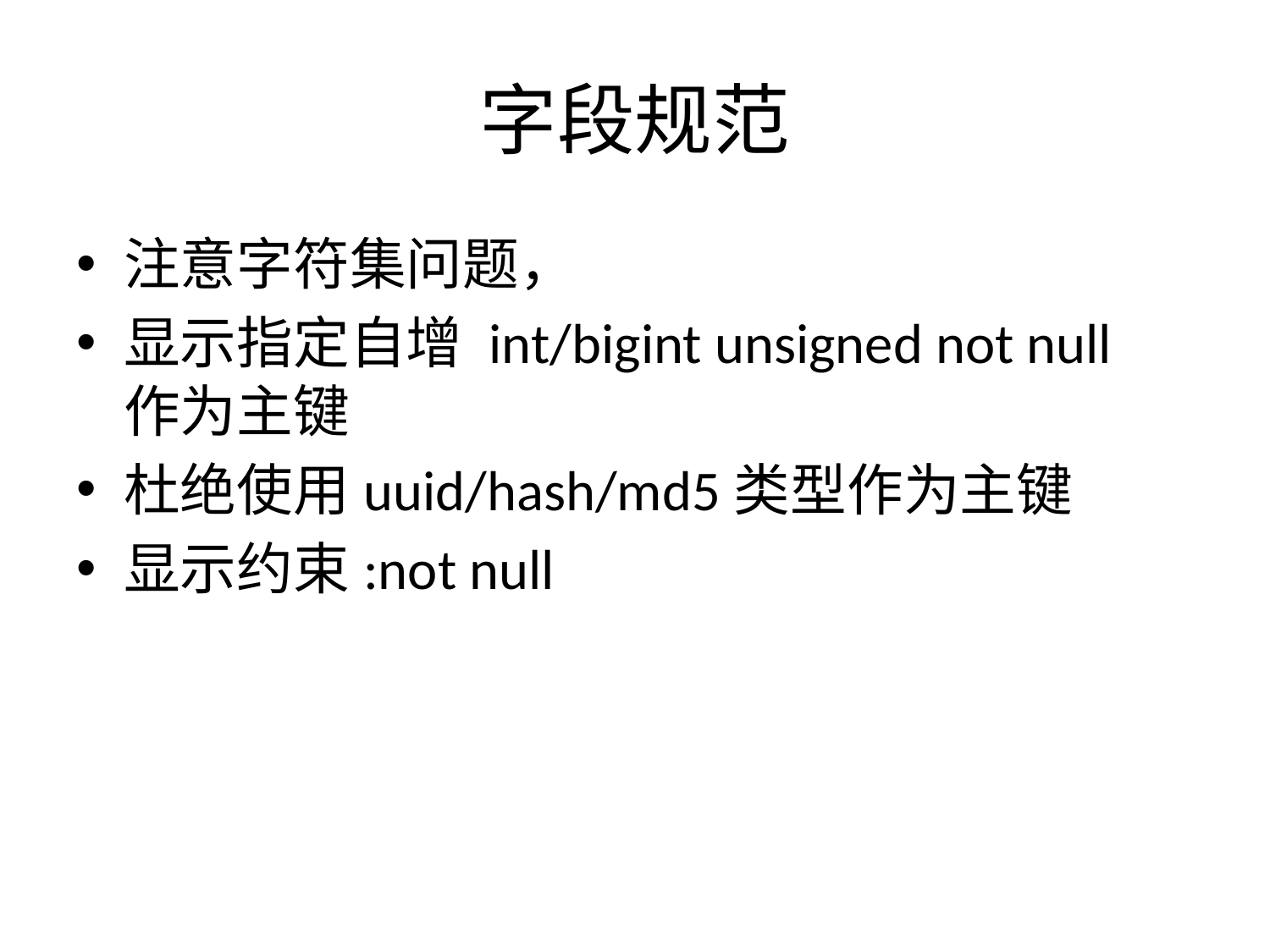

# 字段规范
注意字符集问题，
显示指定自增 int/bigint unsigned not null 作为主键
杜绝使用uuid/hash/md5类型作为主键
显示约束:not null